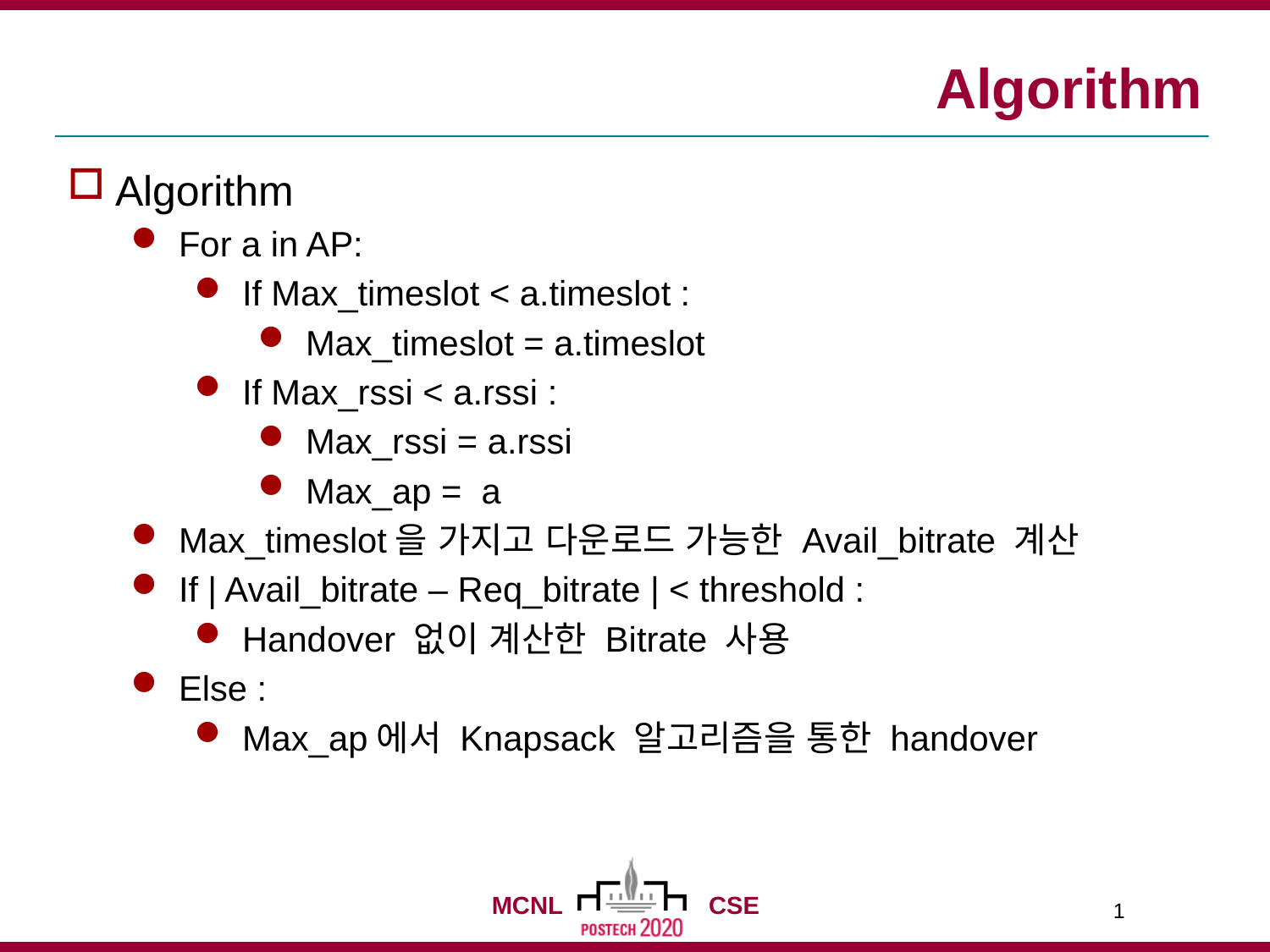

# Algorithm

Algorithm
For a in AP:
If Max_timeslot < a.timeslot :
Max_timeslot = a.timeslot
If Max_rssi < a.rssi :
Max_rssi = a.rssi
Max_ap =  a
Max_timeslot을 가지고 다운로드 가능한 Avail_bitrate 계산
If | Avail_bitrate – Req_bitrate | < threshold :
Handover 없이 계산한 Bitrate 사용
Else :
Max_ap에서 Knapsack 알고리즘을 통한 handover
1